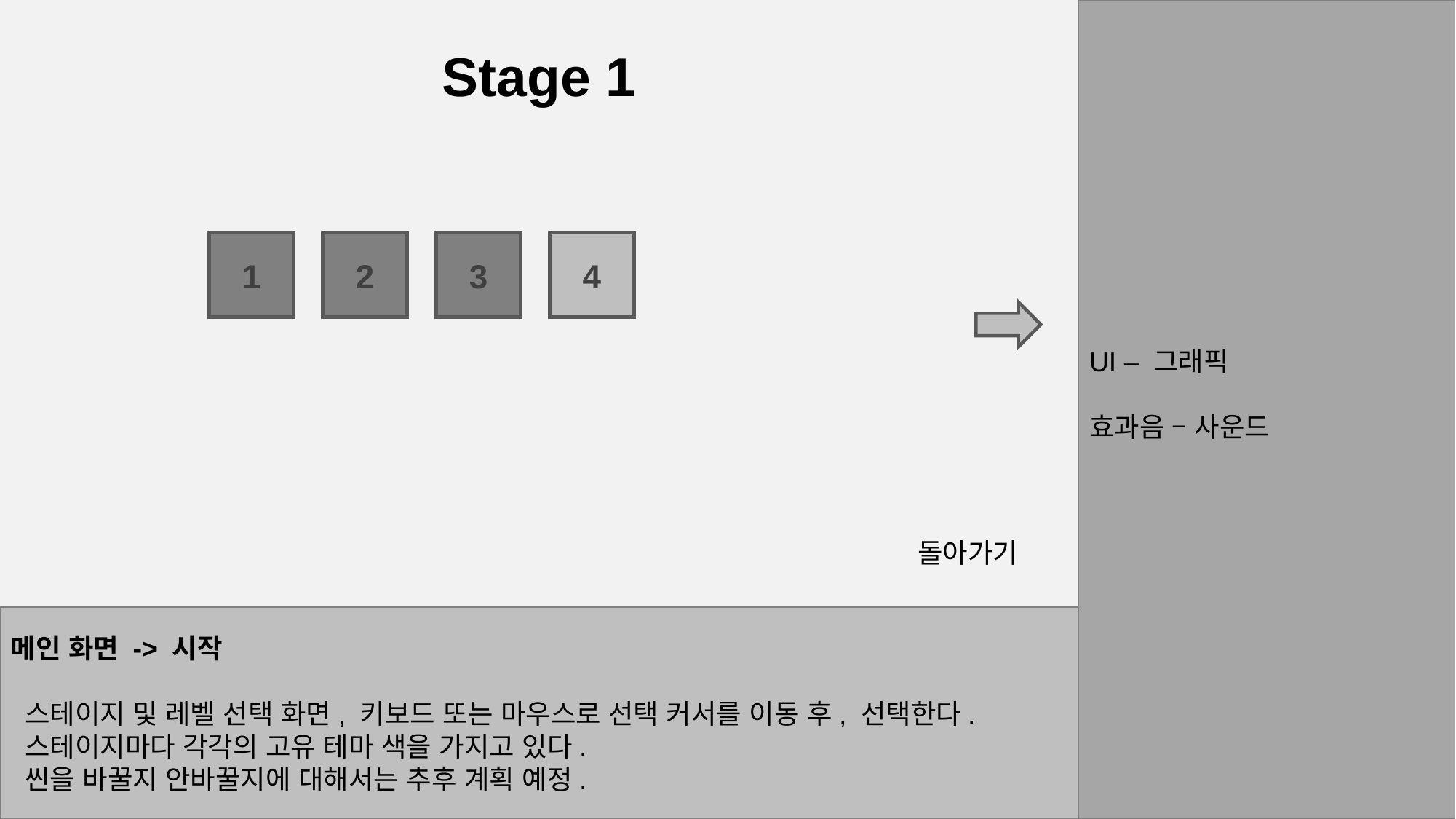

UI – 그래픽

효과음 – 사운드

Stage 1
1
2
3
4

돌아가기
메인 화면 -> 시작

 스테이지 및 레벨 선택 화면, 키보드 또는 마우스로 선택 커서를 이동 후, 선택한다.
 스테이지마다 각각의 고유 테마 색을 가지고 있다.
 씬을 바꿀지 안바꿀지에 대해서는 추후 계획 예정.